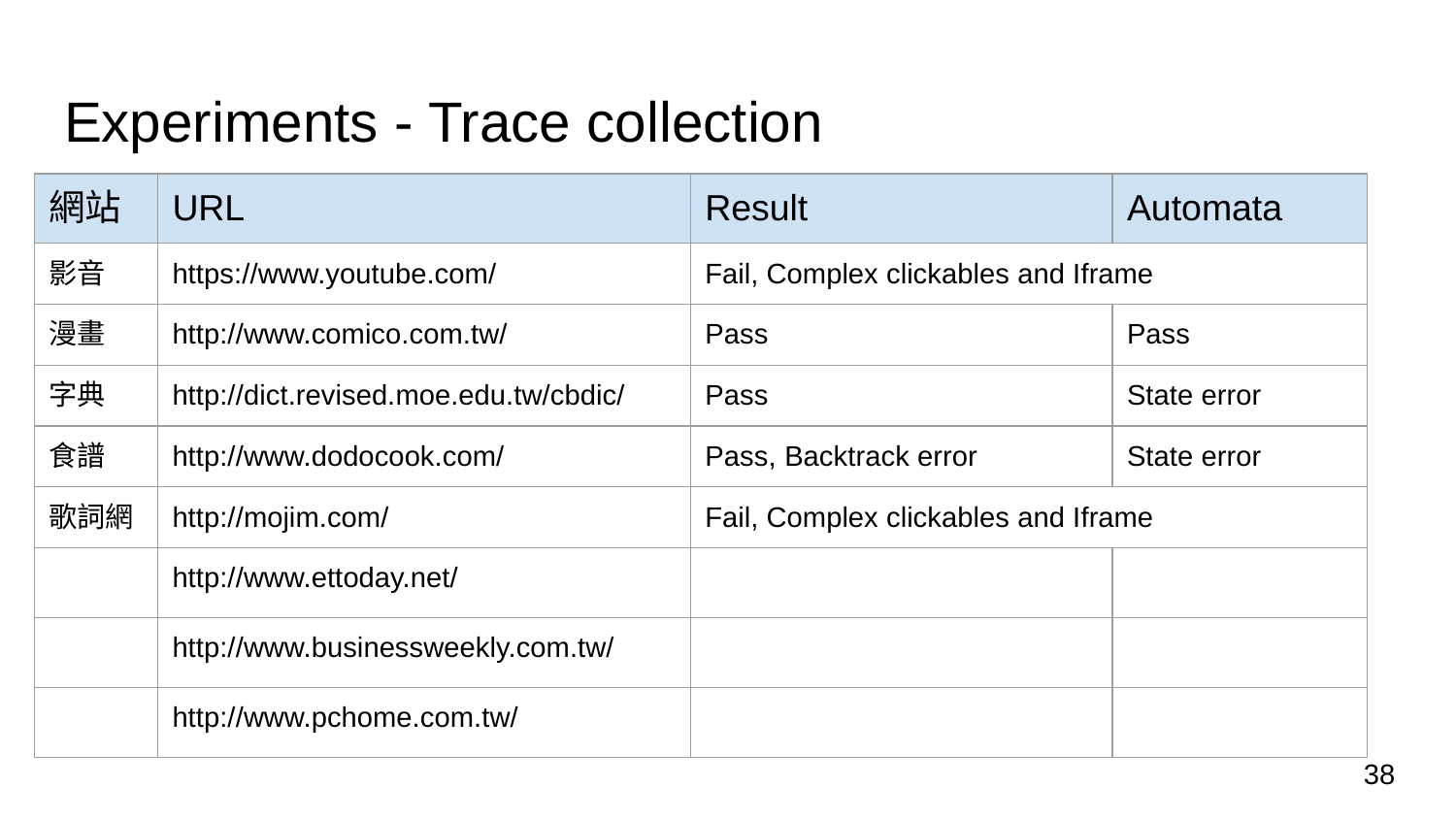

# Experiments - Trace collection
| 網站 | URL | Result | Automata |
| --- | --- | --- | --- |
| 影音 | https://www.youtube.com/ | Fail, Complex clickables and Iframe |  |
| 漫畫 | http://www.comico.com.tw/ | Pass | Pass |
| 字典 | http://dict.revised.moe.edu.tw/cbdic/ | Pass | State error |
| 食譜 | http://www.dodocook.com/ | Pass, Backtrack error | State error |
| 歌詞網 | http://mojim.com/ | Fail, Complex clickables and Iframe |  |
|  | http://www.ettoday.net/ |  |  |
|  | http://www.businessweekly.com.tw/ |  |  |
|  | http://www.pchome.com.tw/ |  |  |

38